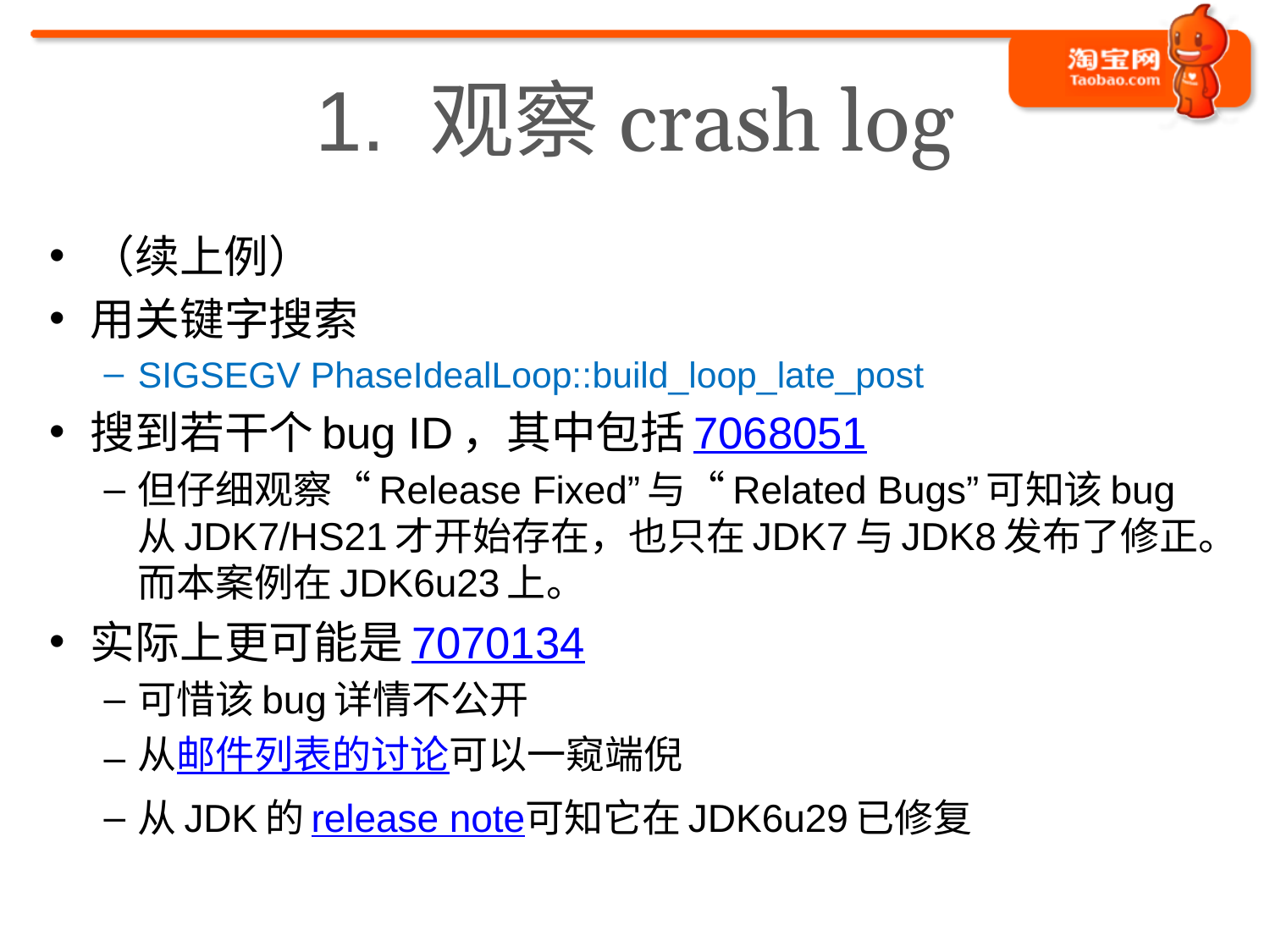

# 1. 观察crash log
（续上例）
用关键字搜索
SIGSEGV PhaseIdealLoop::build_loop_late_post
搜到若干个bug ID，其中包括7068051
但仔细观察“Release Fixed”与“Related Bugs”可知该bug从JDK7/HS21才开始存在，也只在JDK7与JDK8发布了修正。而本案例在JDK6u23上。
实际上更可能是7070134
可惜该bug详情不公开
从邮件列表的讨论可以一窥端倪
从JDK的release note可知它在JDK6u29已修复